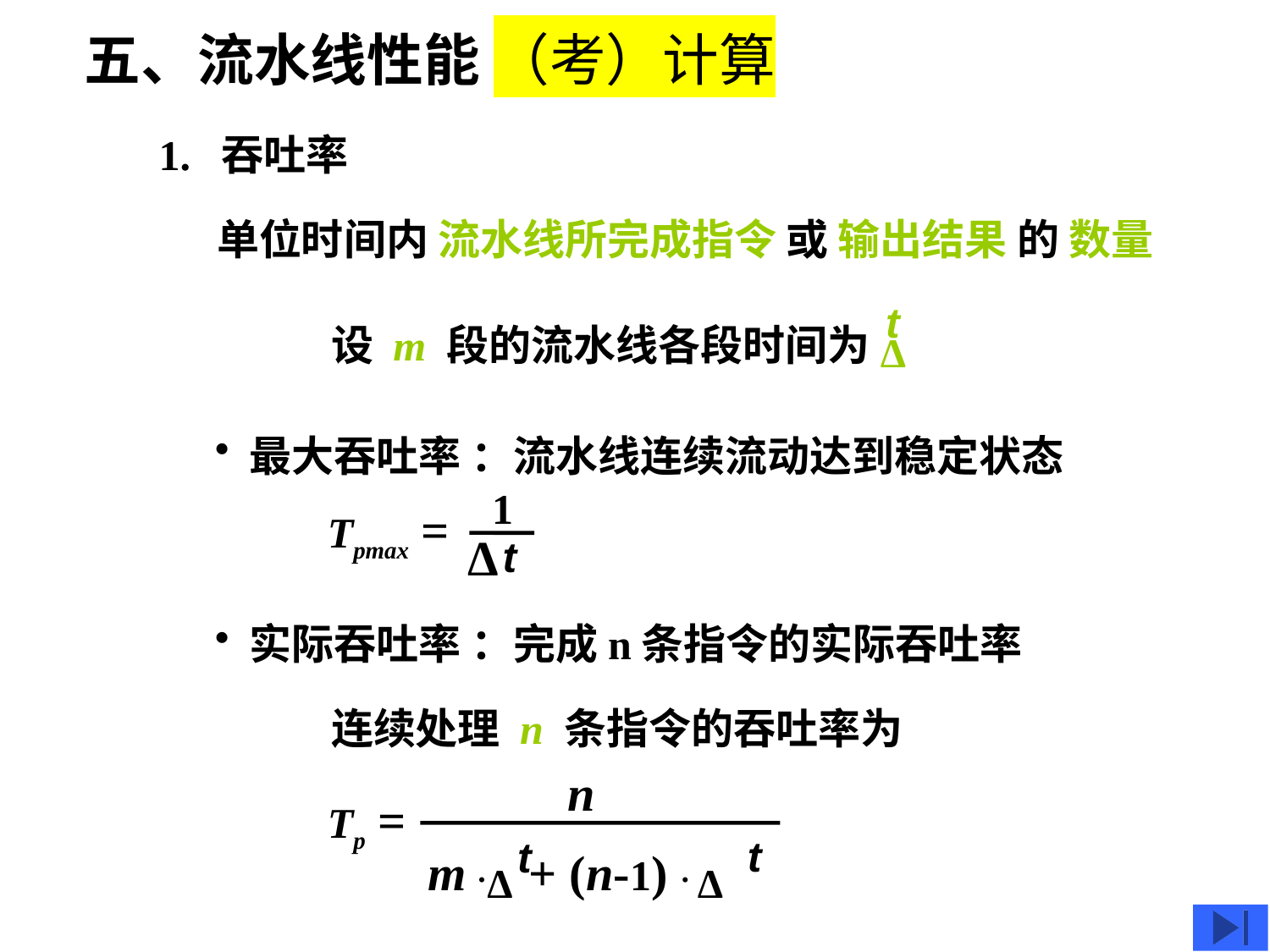

五、流水线性能 （考）计算
1.  吞吐率
单位时间内 流水线所完成指令 或 输出结果 的 数量
设 m 段的流水线各段时间为Δ
t
 最大吞吐率 ：流水线连续流动达到稳定状态
1
Tpmax =
Δ

t
 实际吞吐率 ：完成n条指令的实际吞吐率
连续处理 n 条指令的吞吐率为
n
Tp =
m ·Δ  + (n-1) · Δ

t
t